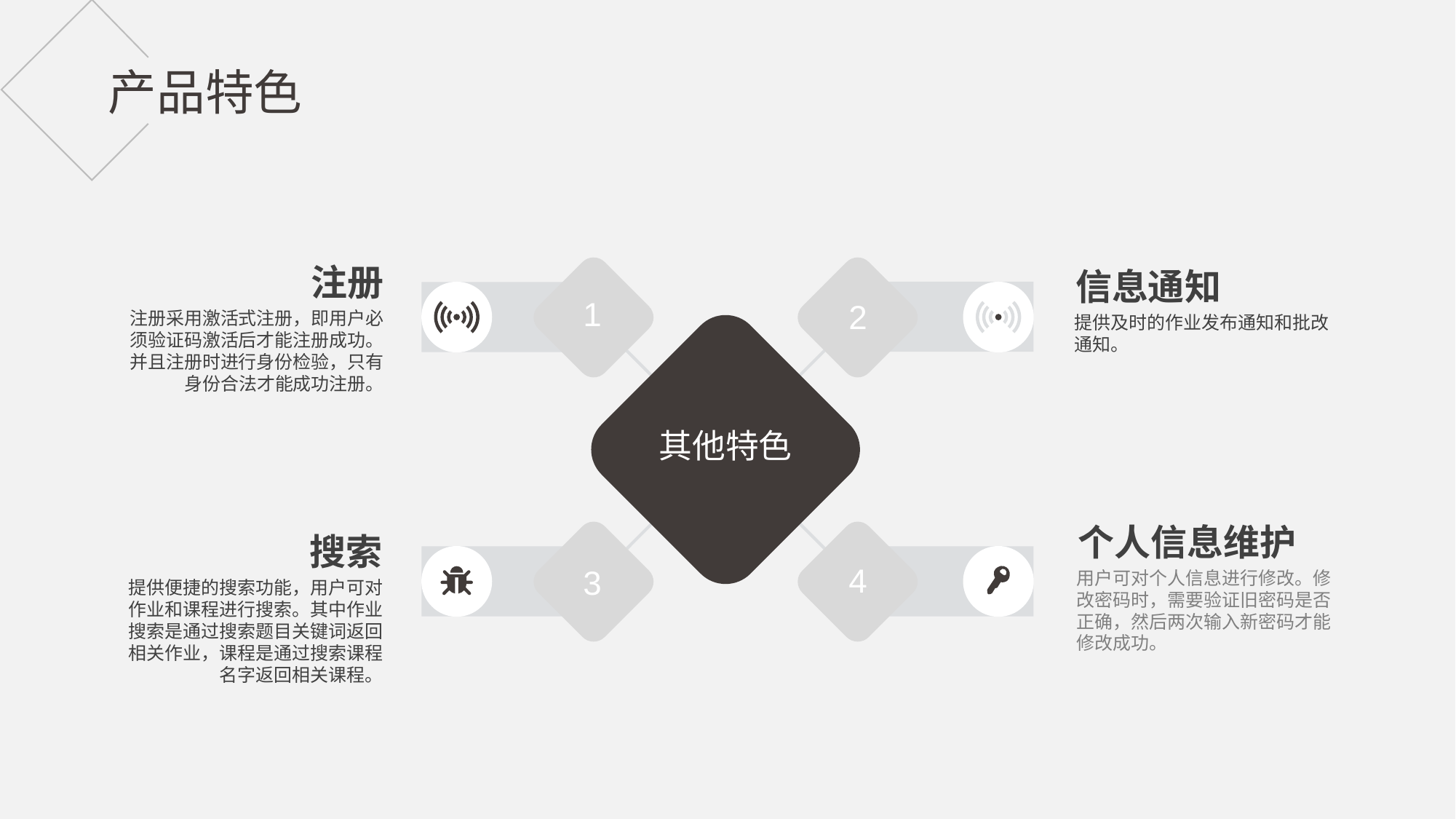

产品特色
注册
信息通知

1
2

4
3

注册采用激活式注册，即用户必须验证码激活后才能注册成功。并且注册时进行身份检验，只有身份合法才能成功注册。
提供及时的作业发布通知和批改通知。

其他特色
个人信息维护
搜索

用户可对个人信息进行修改。修改密码时，需要验证旧密码是否正确，然后两次输入新密码才能修改成功。
提供便捷的搜索功能，用户可对作业和课程进行搜索。其中作业搜索是通过搜索题目关键词返回相关作业，课程是通过搜索课程名字返回相关课程。